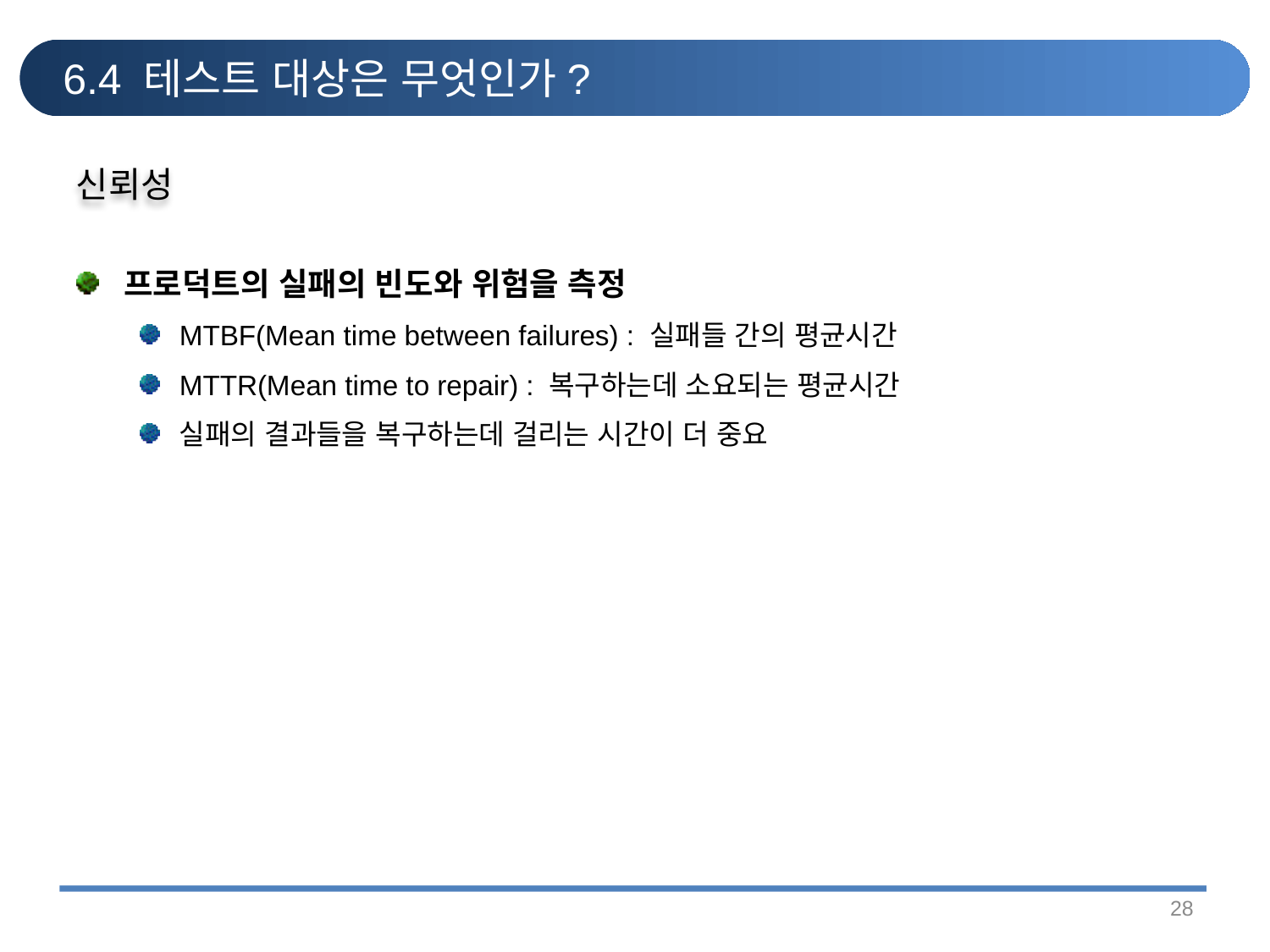

# 6.4 테스트 대상은 무엇인가?
신뢰성
프로덕트의 실패의 빈도와 위험을 측정
MTBF(Mean time between failures) : 실패들 간의 평균시간
MTTR(Mean time to repair) : 복구하는데 소요되는 평균시간
실패의 결과들을 복구하는데 걸리는 시간이 더 중요
28